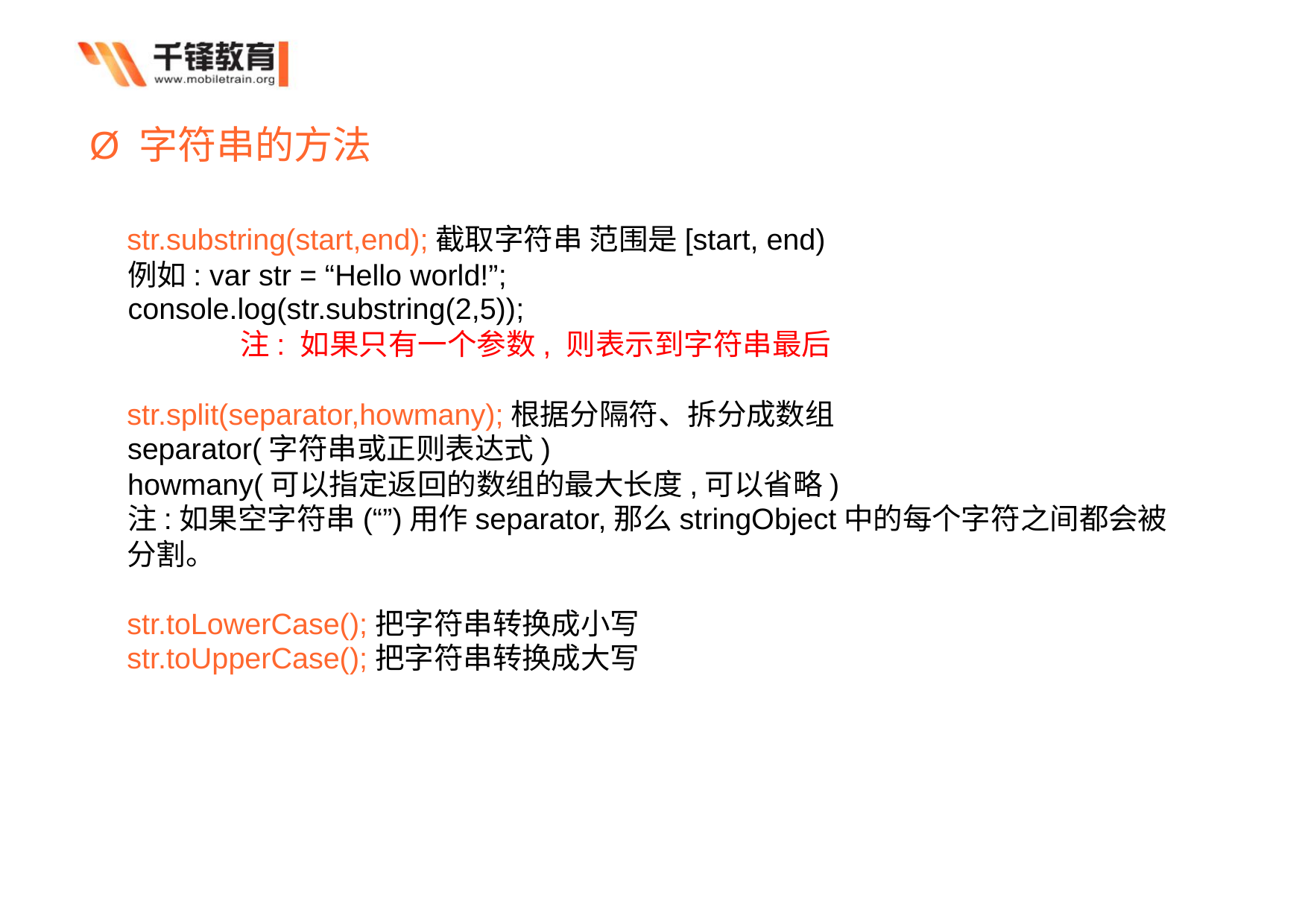

Ø 字符串的方法
str.substring(start,end);截取字符串 范围是[start, end)
例如: var str = “Hello world!”;
console.log(str.substring(2,5));
注: 如果只有一个参数, 则表示到字符串最后
str.split(separator,howmany);根据分隔符、拆分成数组
separator(字符串或正则表达式)
howmany(可以指定返回的数组的最大长度,可以省略)
注:如果空字符串(“”)用作separator,那么stringObject中的每个字符之间都会被
分割。
str.toLowerCase();把字符串转换成小写
str.toUpperCase();把字符串转换成大写